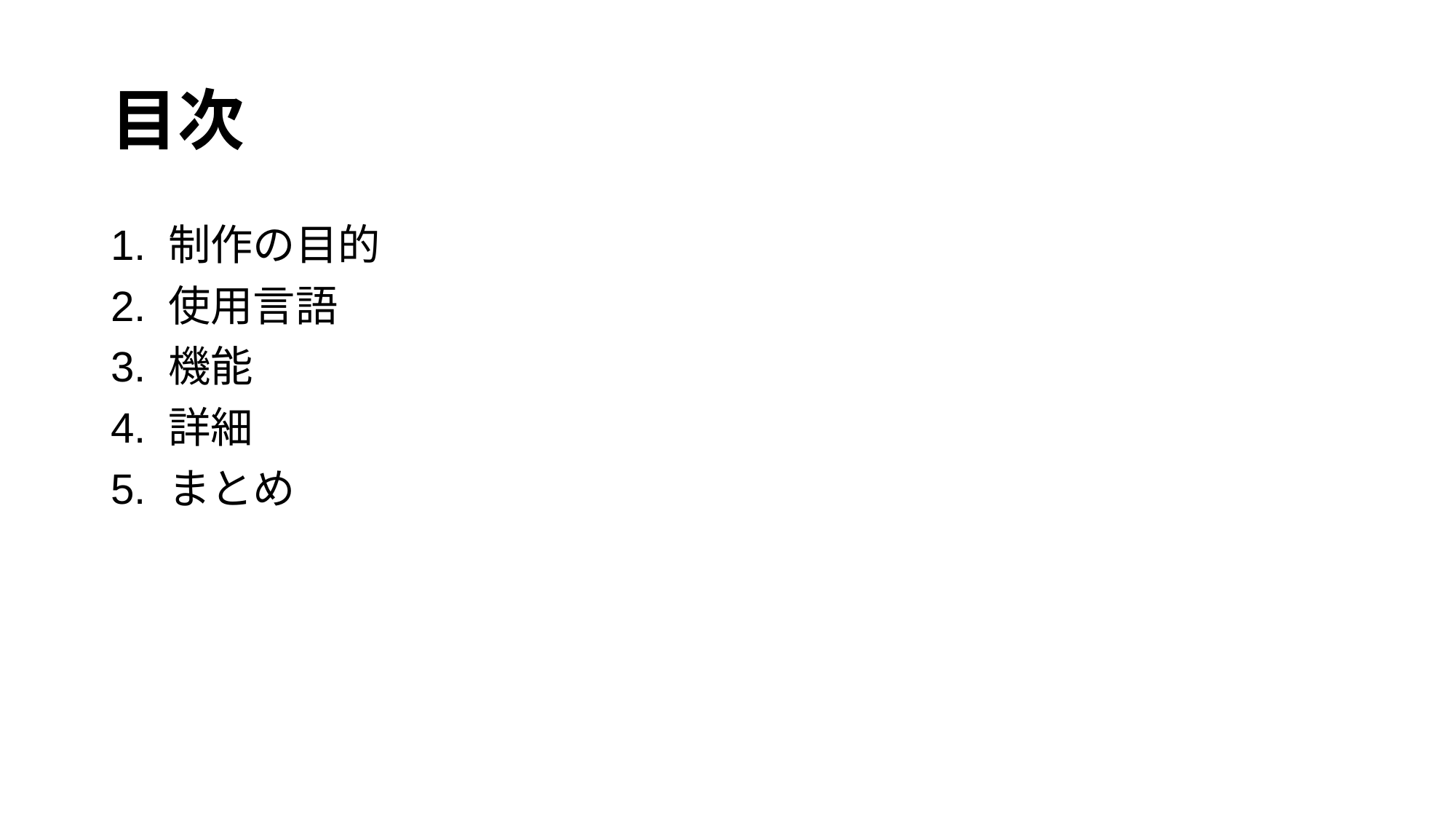

# 目次
1. 制作の目的
2. 使用言語
3. 機能
4. 詳細
5. まとめ